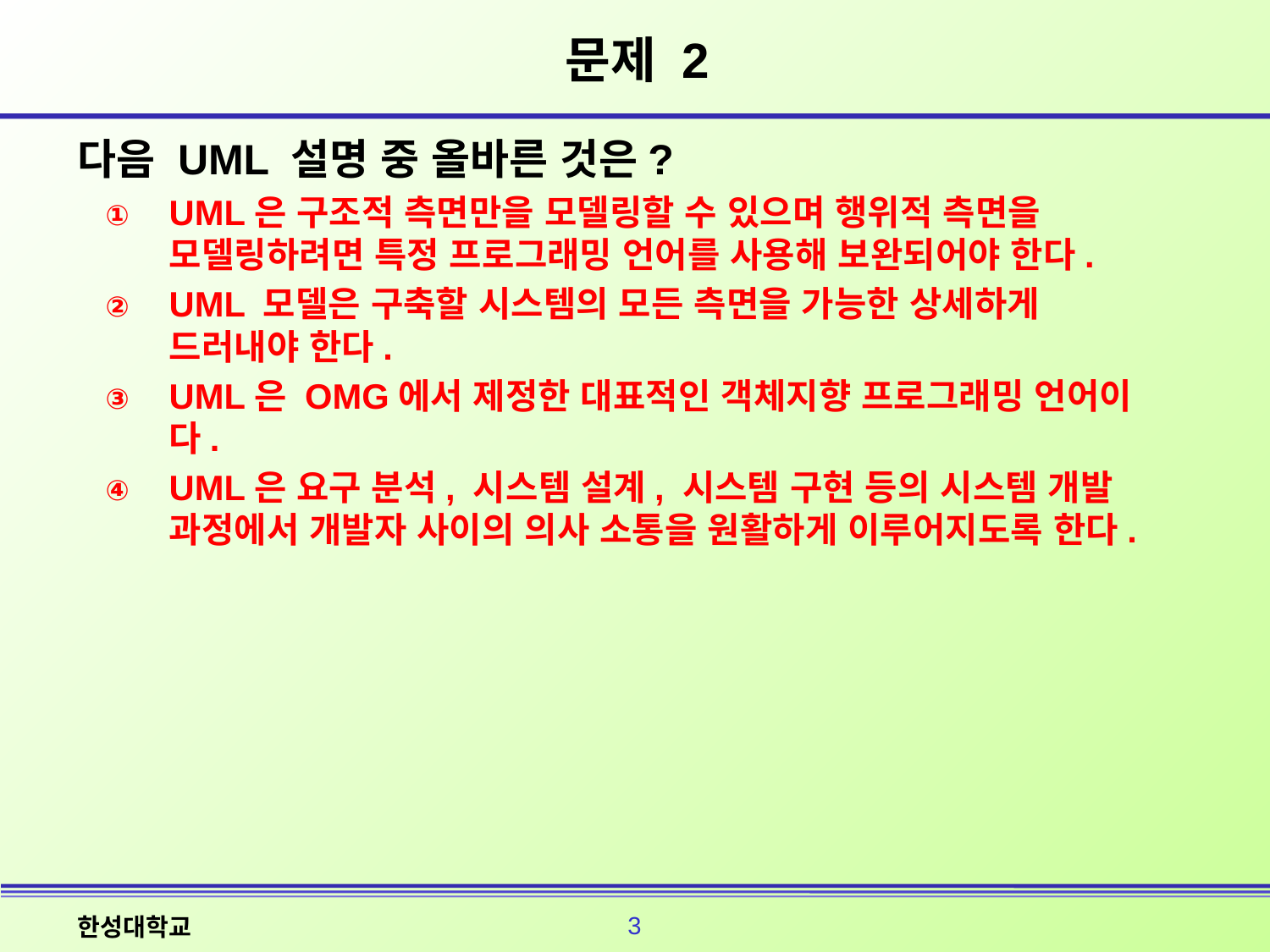

# 문제 2
다음 UML 설명 중 올바른 것은?
UML은 구조적 측면만을 모델링할 수 있으며 행위적 측면을 모델링하려면 특정 프로그래밍 언어를 사용해 보완되어야 한다.
UML 모델은 구축할 시스템의 모든 측면을 가능한 상세하게 드러내야 한다.
UML은 OMG에서 제정한 대표적인 객체지향 프로그래밍 언어이다.
UML은 요구 분석, 시스템 설계, 시스템 구현 등의 시스템 개발 과정에서 개발자 사이의 의사 소통을 원활하게 이루어지도록 한다.